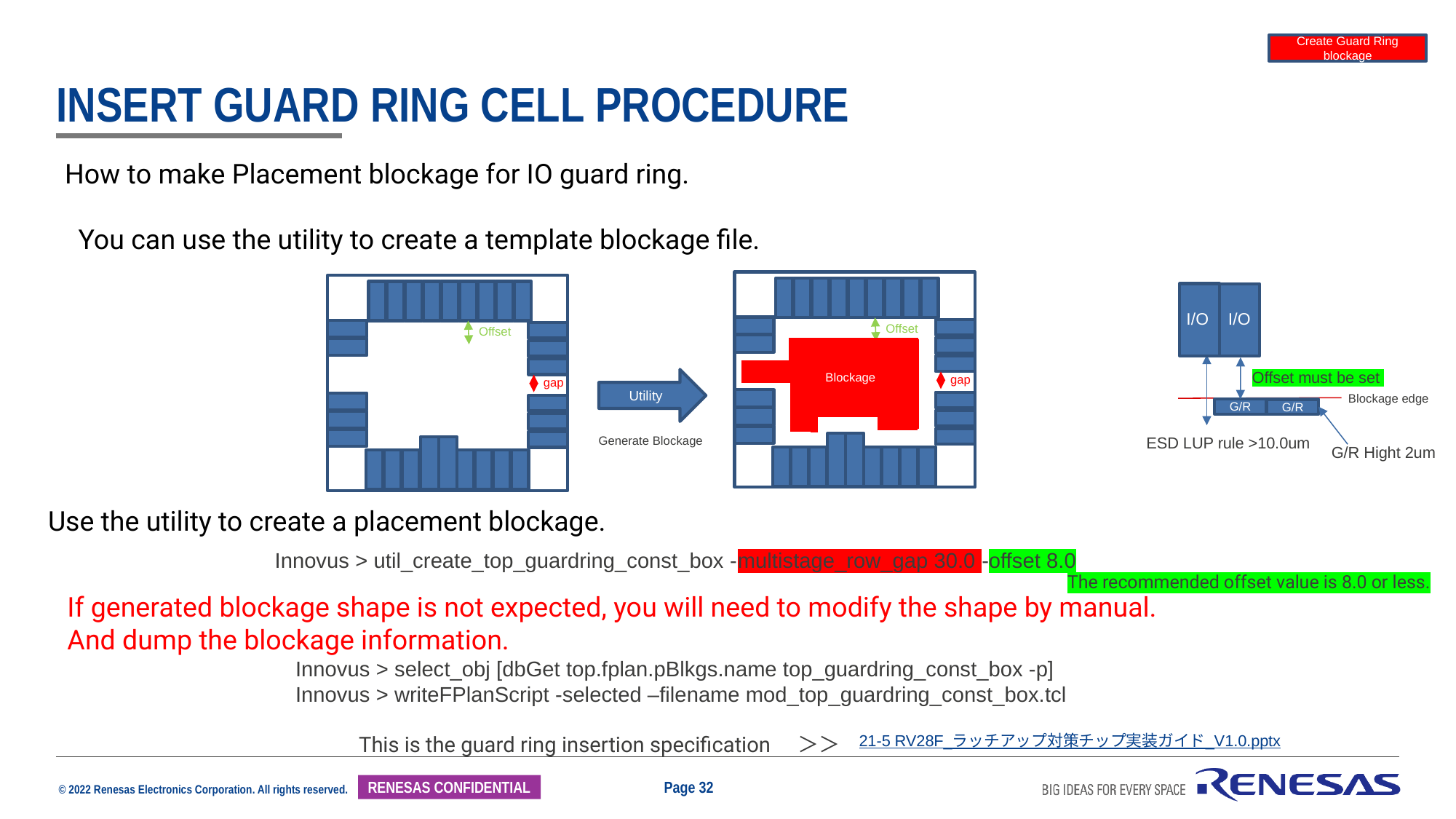

Create Guard Ring blockage
# Insert Guard Ring Cell procedure
 How to make Placement blockage for IO guard ring.

   You can use the utility to create a template blockage file.

I/O
I/O
Offset

Offset

Offset must be set

Blockage
IO guard ring
gap
Utility
gap
Blockage edge

G/R
G/R

ESD LUP rule >10.0um
Generate Blockage

G/R Hight 2um

Use the utility to create a placement blockage.
Innovus > util_create_top_guardring_const_box -multistage_row_gap 30.0 -offset 8.0
The recommended offset value is 8.0 or less.
If generated blockage shape is not expected, you will need to modify the shape by manual.
And dump the blockage information.
                                      Innovus > select_obj [dbGet top.fplan.pBlkgs.name top_guardring_const_box -p]
                                      Innovus > writeFPlanScript -selected –filename mod_top_guardring_const_box.tcl
21-5 RV28F_ラッチアップ対策チップ実装ガイド_V1.0.pptx
This is the guard ring insertion specification　＞＞